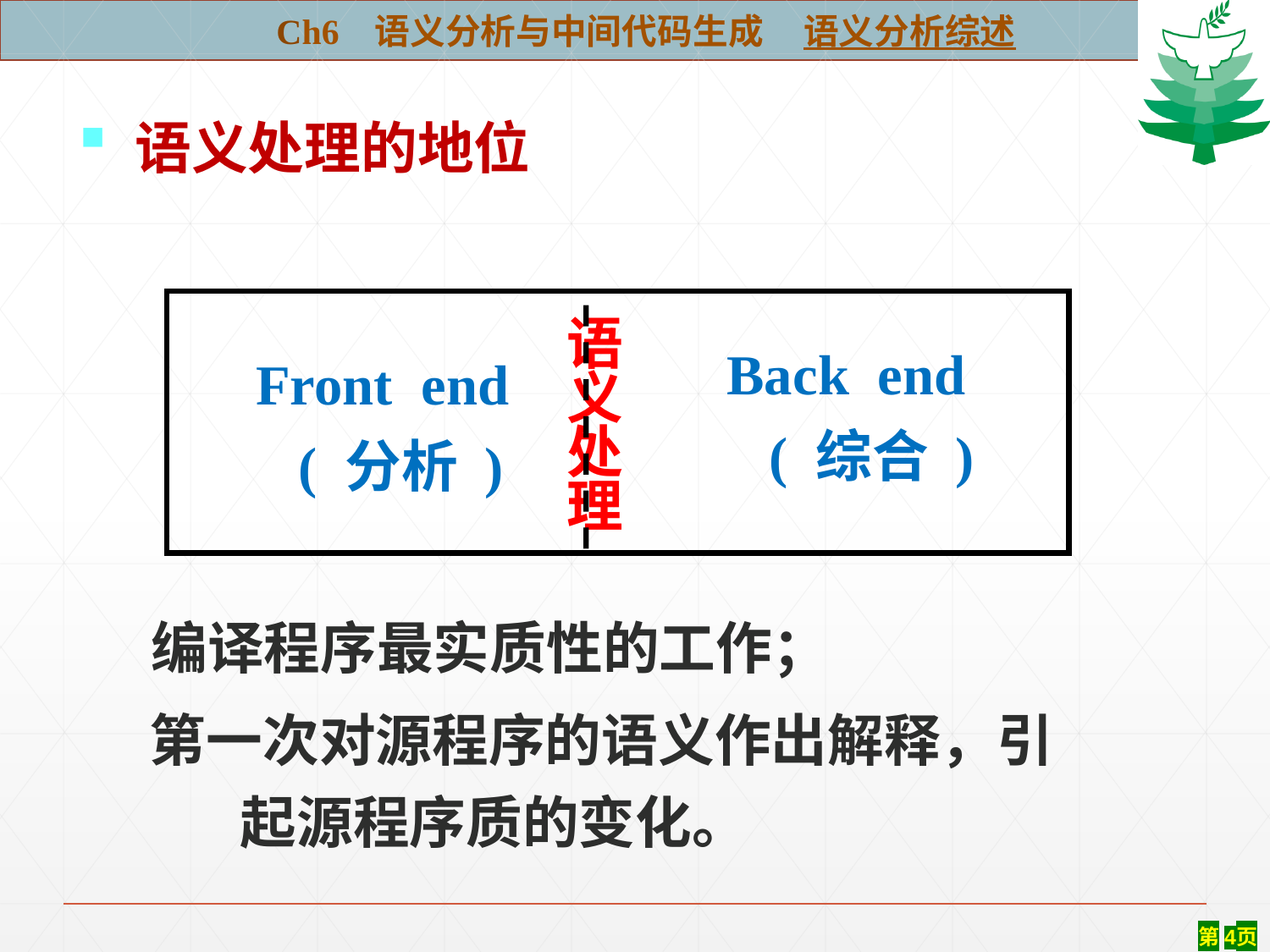

Ch6   语义分析与中间代码生成     语义分析综述
 语义处理的地位

语义处理
Back  end
   ( 综合 )
Front  end
   ( 分析 )
  编译程序最实质性的工作；
  第一次对源程序的语义作出解释，引
         起源程序质的变化。